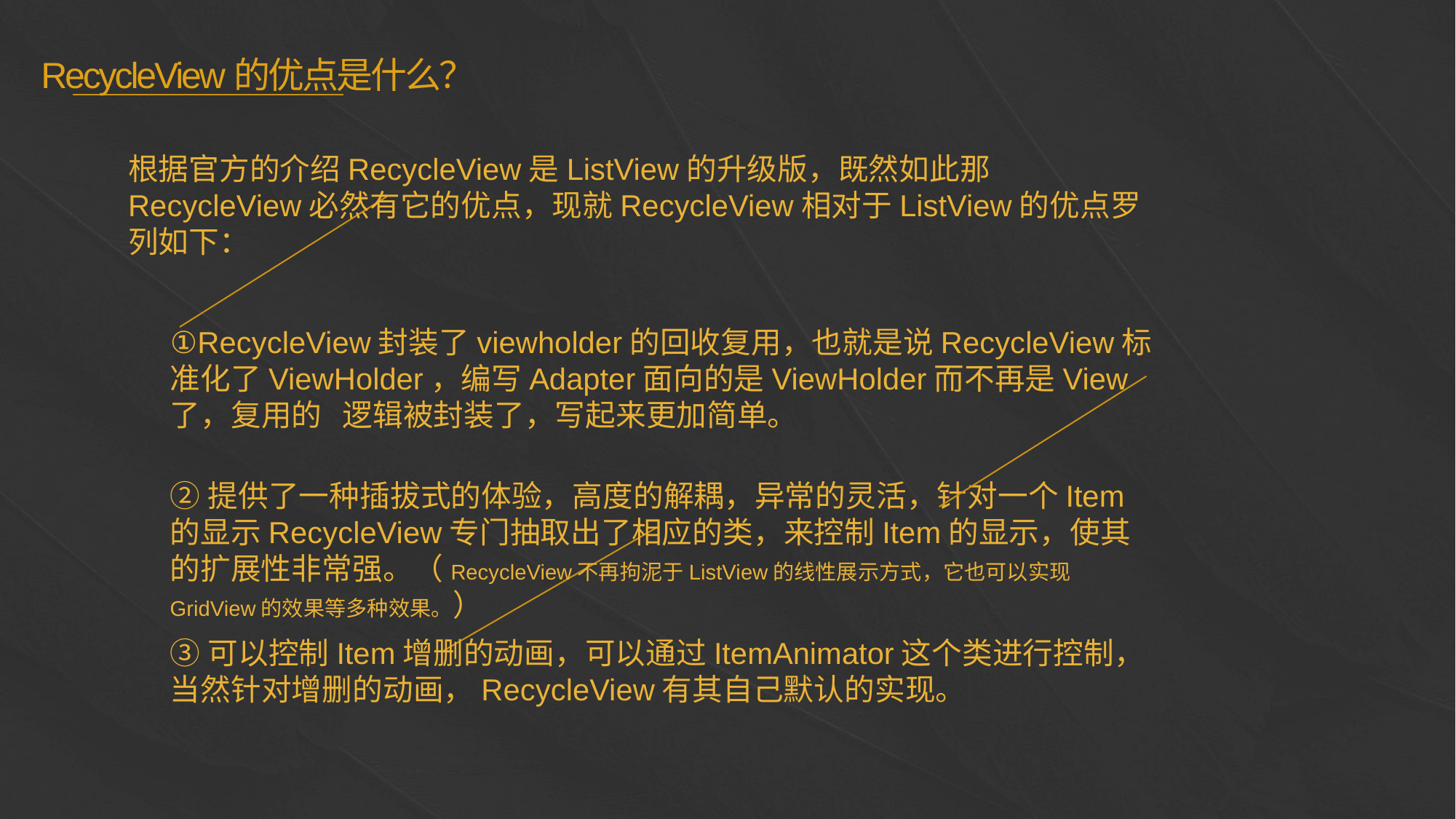

RecycleView的优点是什么？

根据官方的介绍RecycleView是ListView的升级版，既然如此那RecycleView必然有它的优点，现就RecycleView相对于ListView的优点罗列如下：
e7d195523061f1c0205959036996ad55c215b892a7aac5c0B9ADEF7896FB48F2EF97163A2DE1401E1875DEDC438B7864AD24CA23553DBBBD975DAF4CAD4A2592689FFB6CEE59FFA55B2702D0E5EE29CDFC0DD98BC7D6A39A64D3162AEA17DB19B9B9A87D0E9A0C5838999CD047764B32476FB53FC54D3671B43638F8C25D9EC95BB52BCC6C1CB3F6DE41EB0266A54822

①RecycleView封装了viewholder的回收复用，也就是说RecycleView标准化了ViewHolder，编写Adapter面向的是ViewHolder而不再是View了，复用的   逻辑被封装了，写起来更加简单。

②提供了一种插拔式的体验，高度的解耦，异常的灵活，针对一个Item的显示RecycleView专门抽取出了相应的类，来控制Item的显示，使其的扩展性非常强。（RecycleView不再拘泥于ListView的线性展示方式，它也可以实现GridView的效果等多种效果。）

③可以控制Item增删的动画，可以通过ItemAnimator这个类进行控制，当然针对增删的动画，RecycleView有其自己默认的实现。